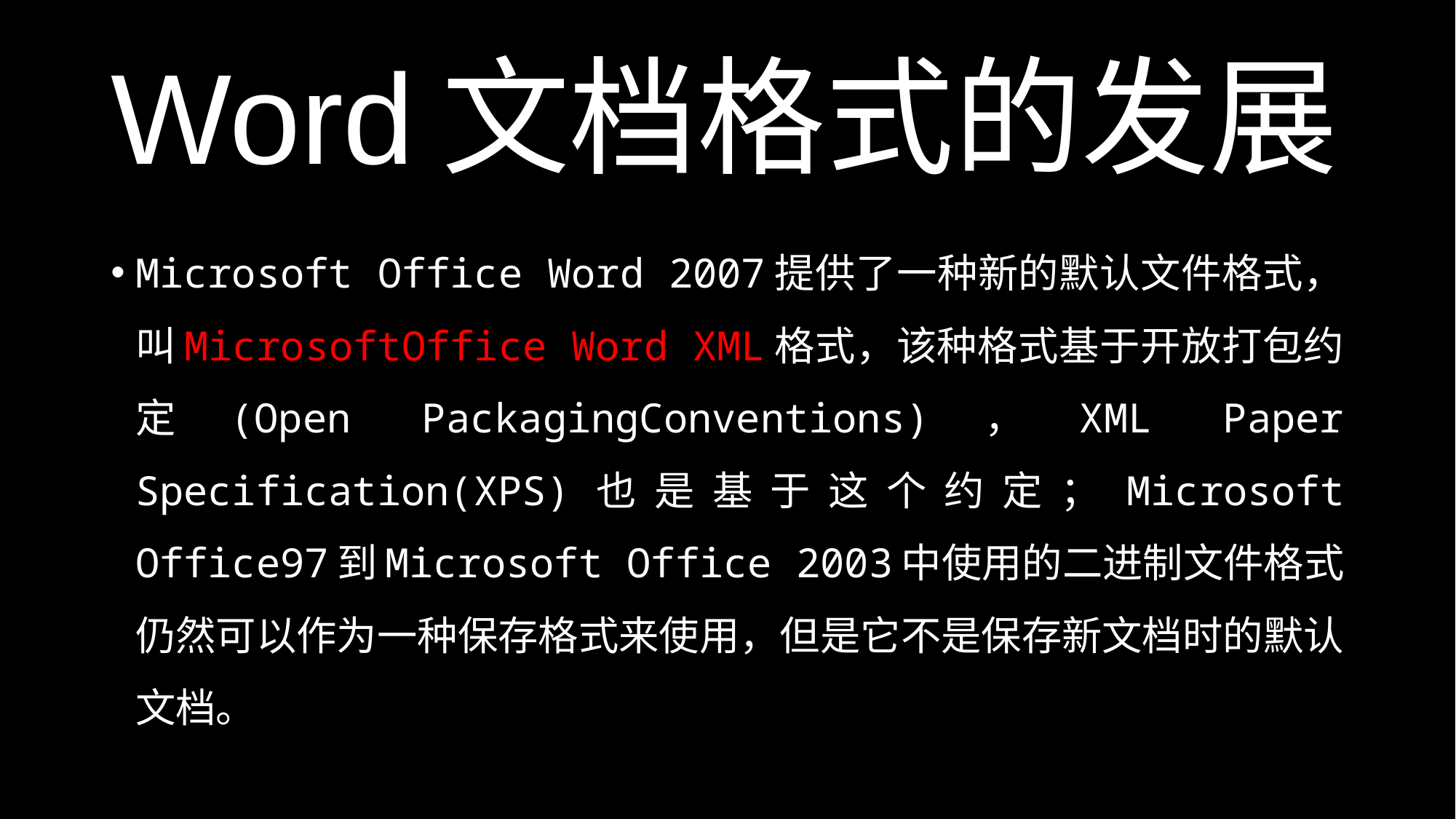

# Word文档格式的发展
Microsoft Office Word 2007提供了一种新的默认文件格式，叫MicrosoftOffice Word XML格式，该种格式基于开放打包约定(Open PackagingConventions)，XML Paper Specification(XPS)也是基于这个约定；Microsoft Office97到Microsoft Office 2003中使用的二进制文件格式仍然可以作为一种保存格式来使用，但是它不是保存新文档时的默认文档。